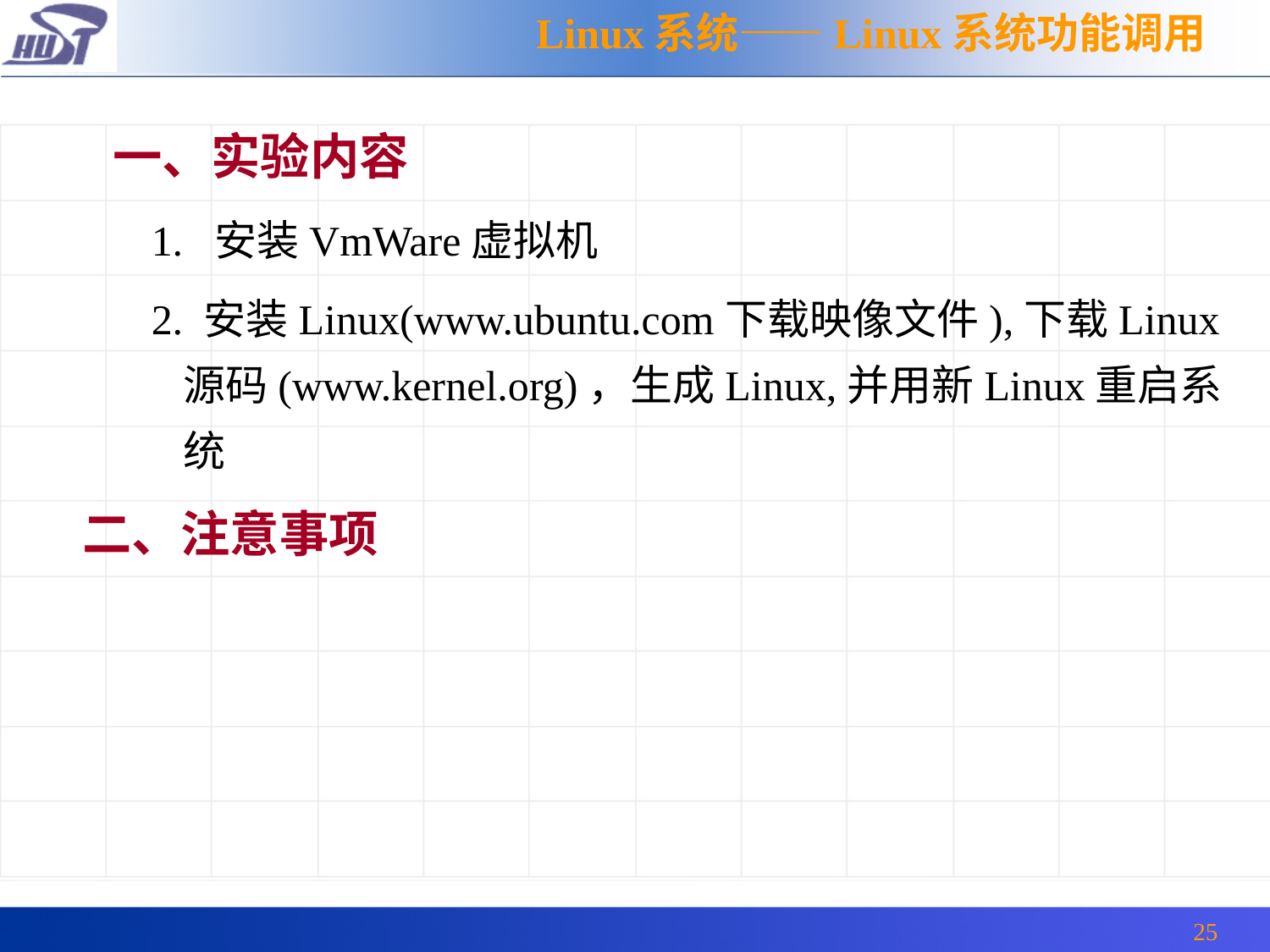

Linux系统——Linux系统功能调用
    一、实验内容
   1.  安装VmWare虚拟机
   2. 安装Linux(www.ubuntu.com下载映像文件),下载Linux源码(www.kernel.org)，生成Linux,并用新Linux重启系统

二、注意事项

25